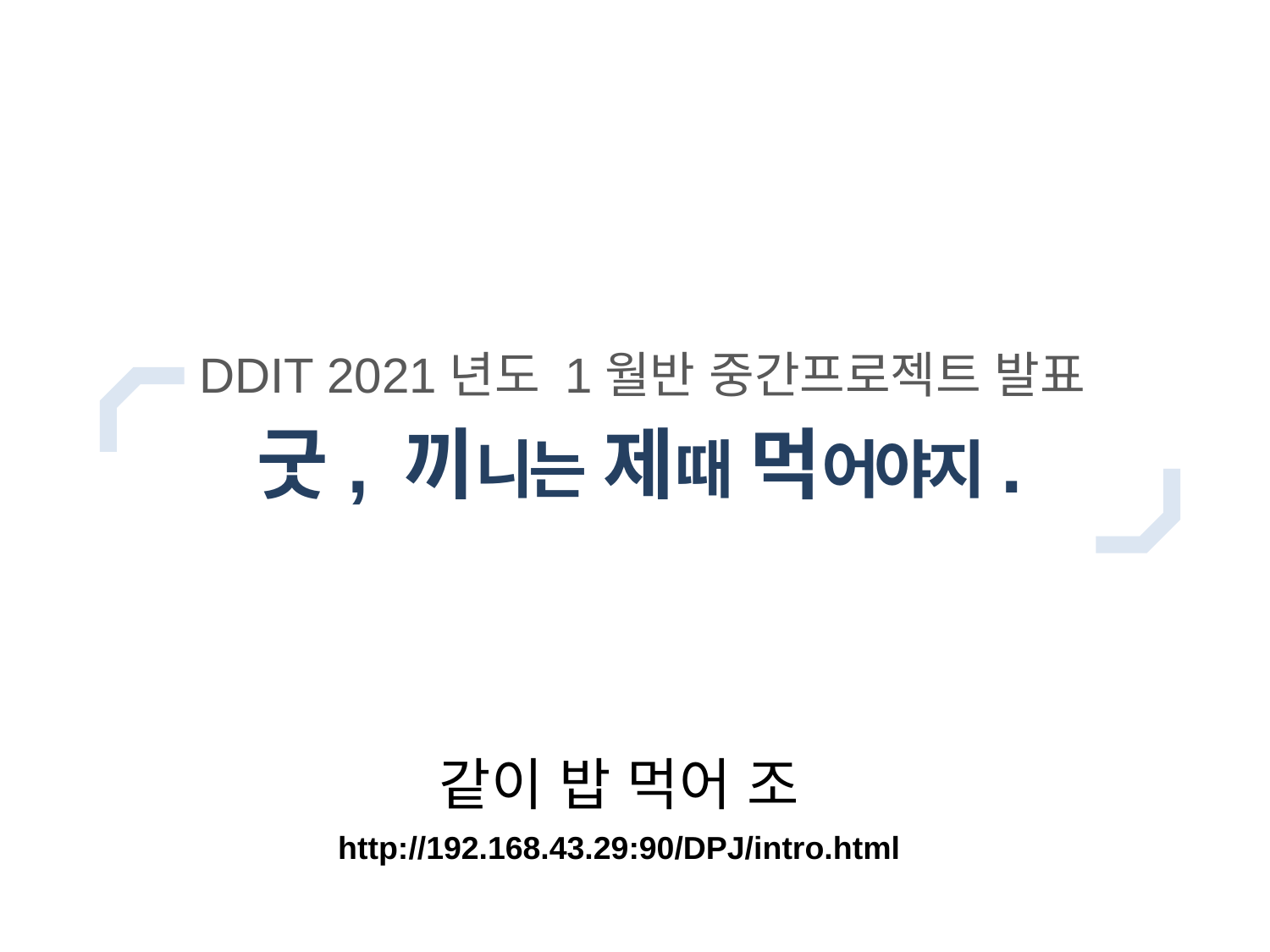

DDIT 2021년도 1월반 중간프로젝트 발표

굿, 끼니는 제때 먹어야지.

같이 밥 먹어 조
http://192.168.43.29:90/DPJ/intro.html